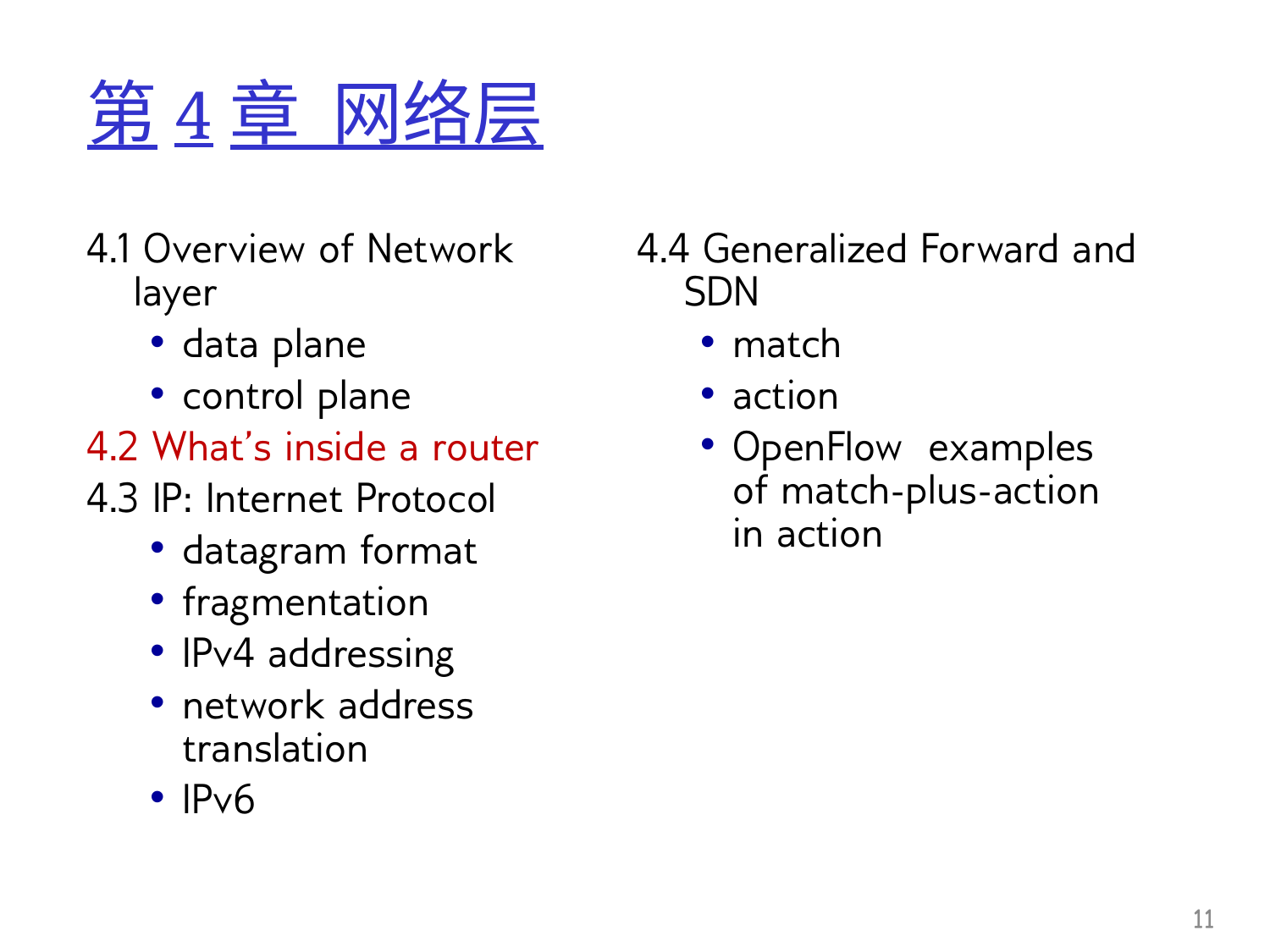

# 第4章  网络层
4.1 Overview of Network layer
data plane
control plane
4.2 What’s inside a router
4.3 IP: Internet Protocol
datagram format
fragmentation
IPv4 addressing
network address translation
IPv6
4.4 Generalized Forward and SDN
match
action
OpenFlow  examples of match-plus-action in action

11